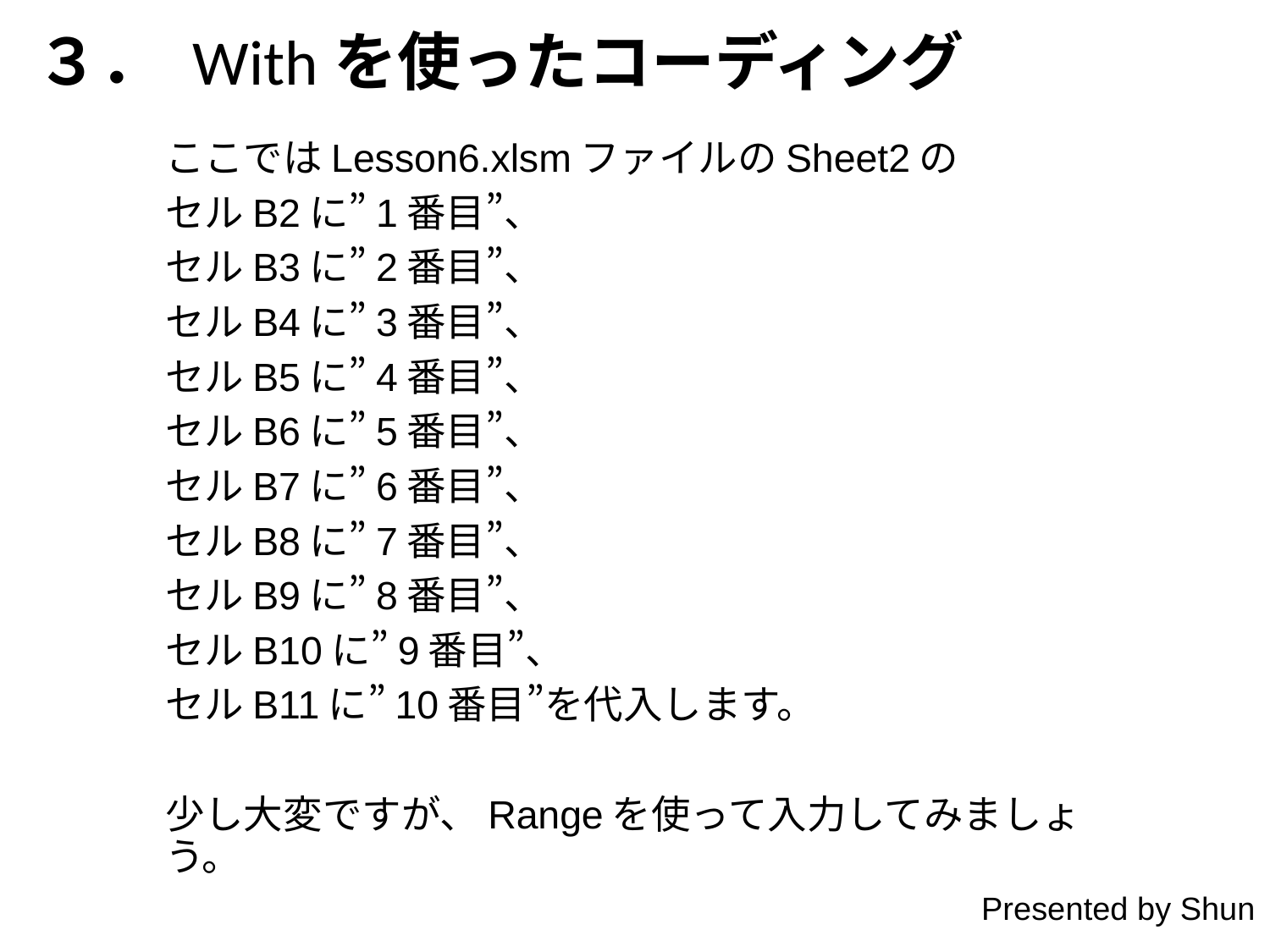

# ３． Withを使ったコーディング
ここではLesson6.xlsmファイルのSheet2の
セルB2に”1番目”、
セルB3に”2番目”、
セルB4に”3番目”、
セルB5に”4番目”、
セルB6に”5番目”、
セルB7に”6番目”、
セルB8に”7番目”、
セルB9に”8番目”、
セルB10に”9番目”、
セルB11に”10番目”を代入します。

少し大変ですが、Rangeを使って入力してみましょう。
Presented by Shun